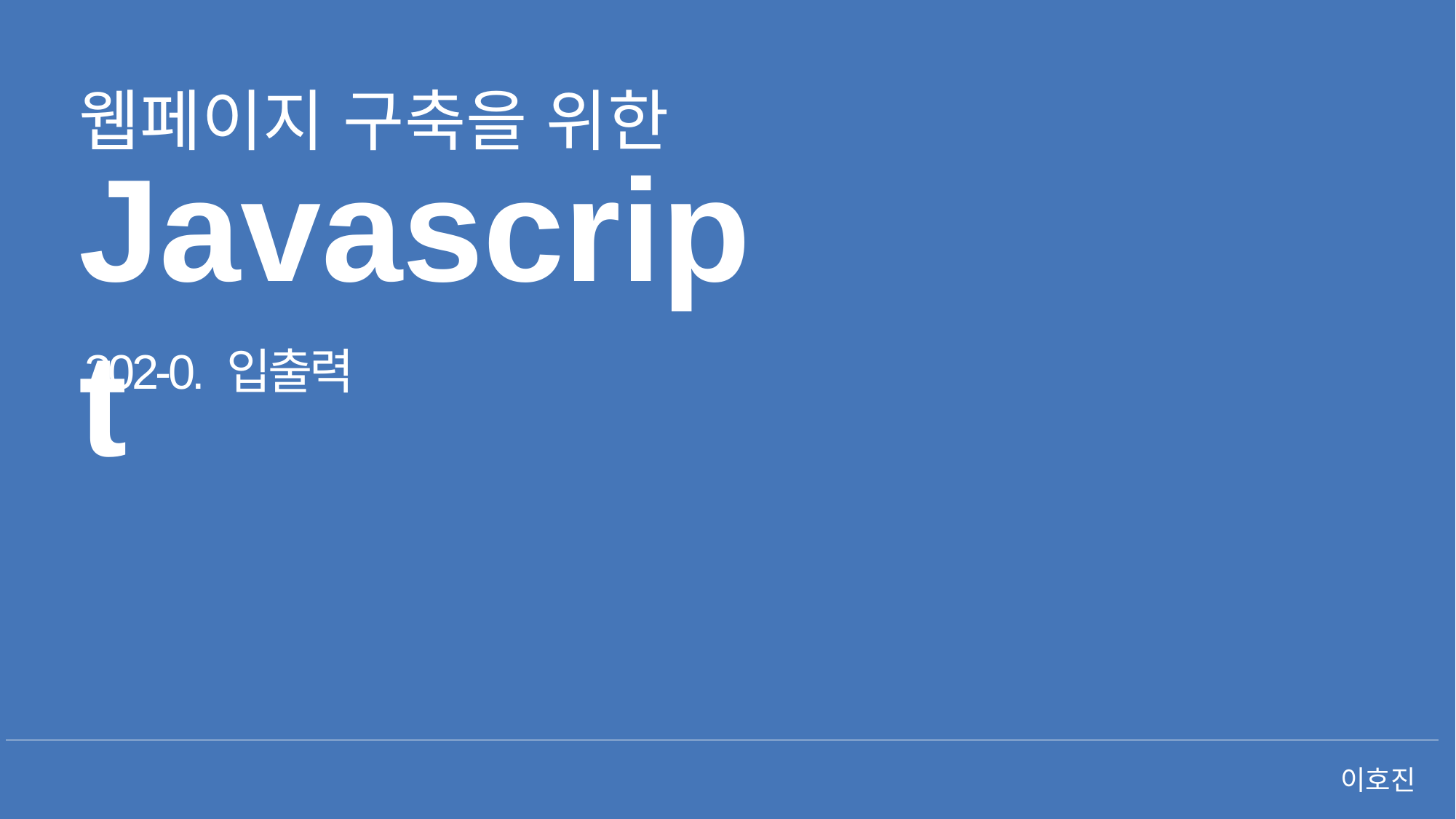

웹페이지 구축을 위한
Javascript
302-0. 입출력
이호진